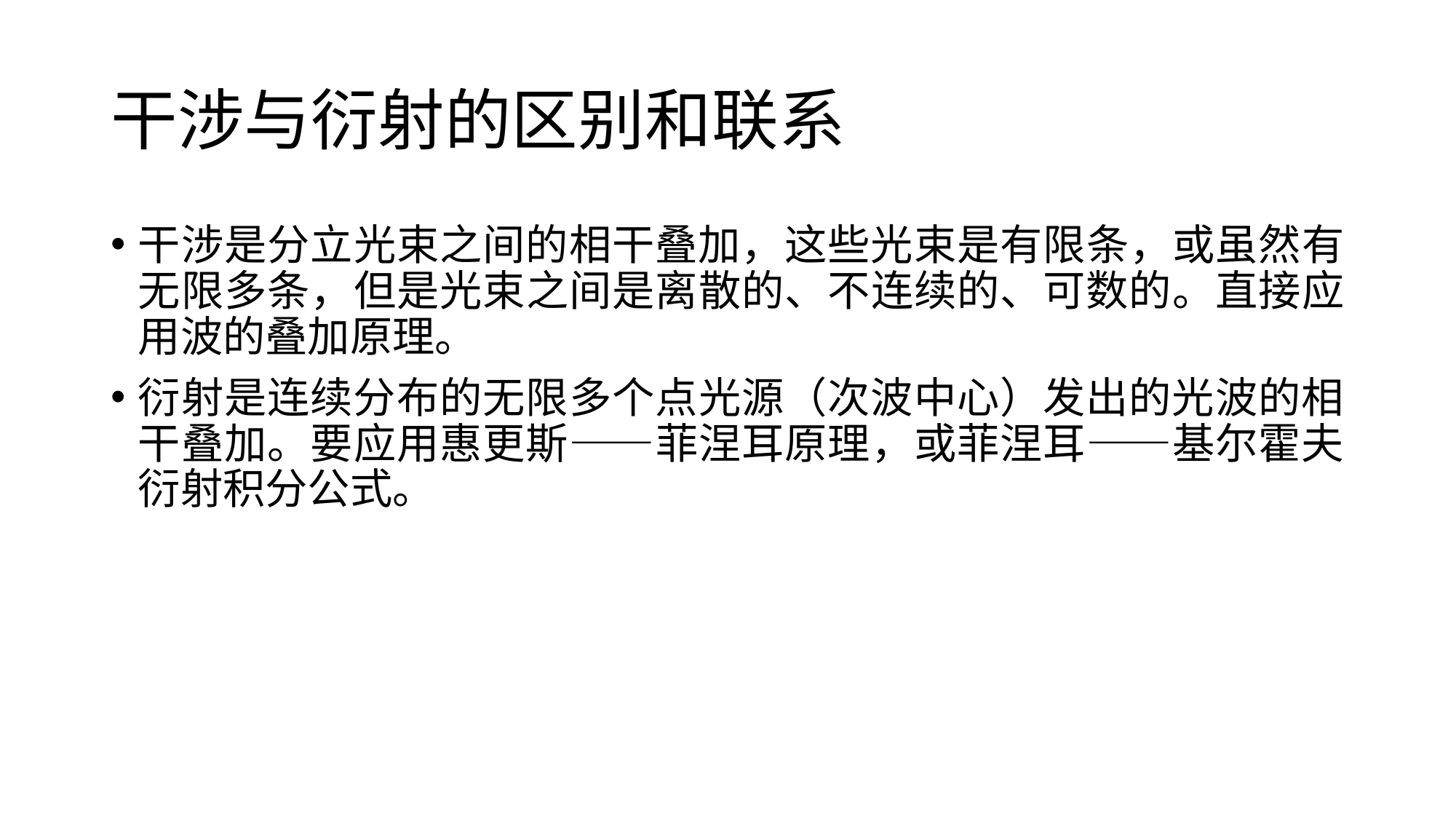

# 干涉与衍射的区别和联系
干涉是分立光束之间的相干叠加，这些光束是有限条，或虽然有无限多条，但是光束之间是离散的、不连续的、可数的。直接应用波的叠加原理。
衍射是连续分布的无限多个点光源（次波中心）发出的光波的相干叠加。要应用惠更斯——菲涅耳原理，或菲涅耳——基尔霍夫衍射积分公式。